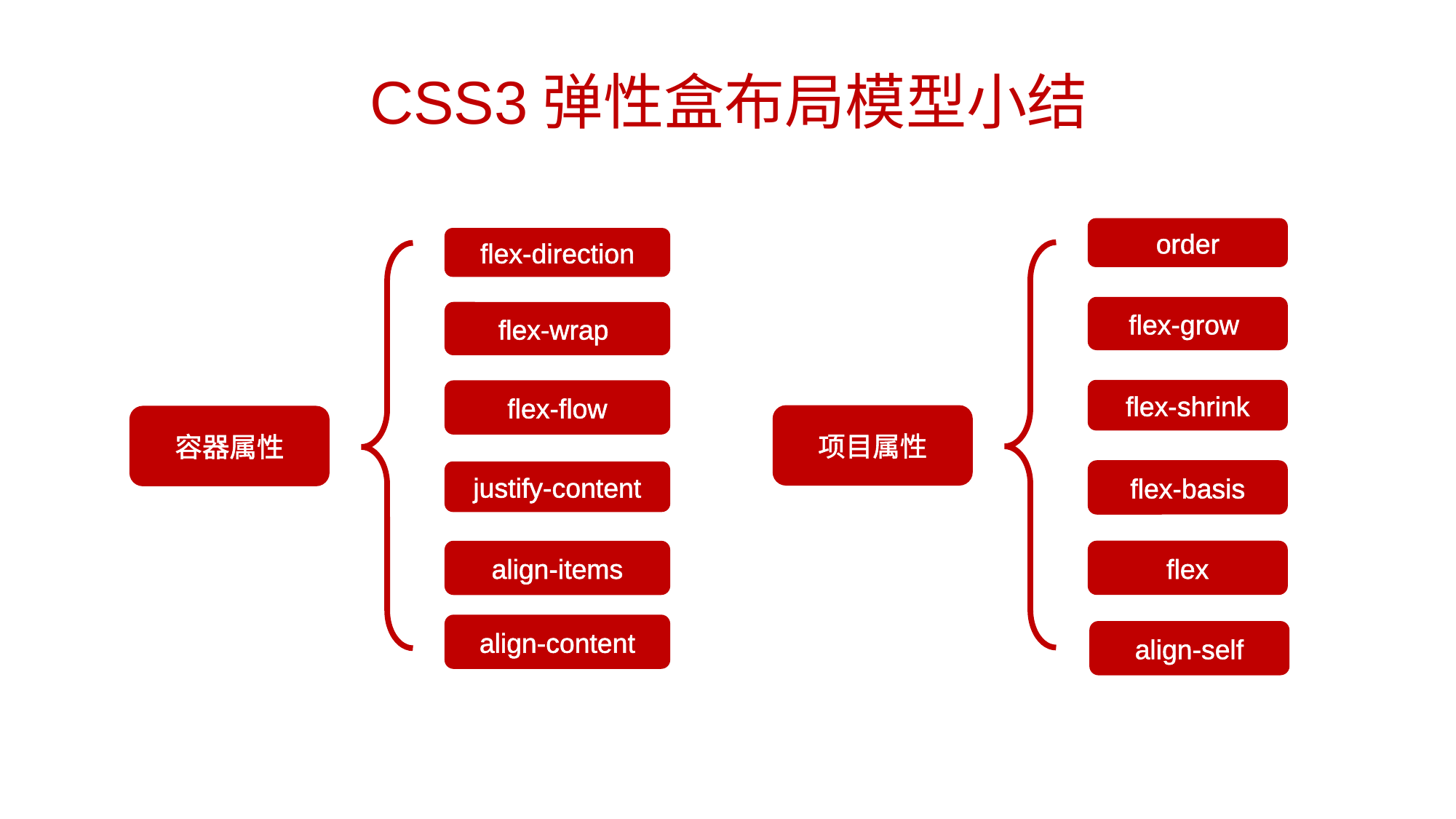

CSS3弹性盒布局模型小结
order
flex-grow
flex-shrink
flex-basis
flex-direction
flex-wrap
justify-content
align-items

flex-flow
项目属性
容器属性
flex
align-content
align-self